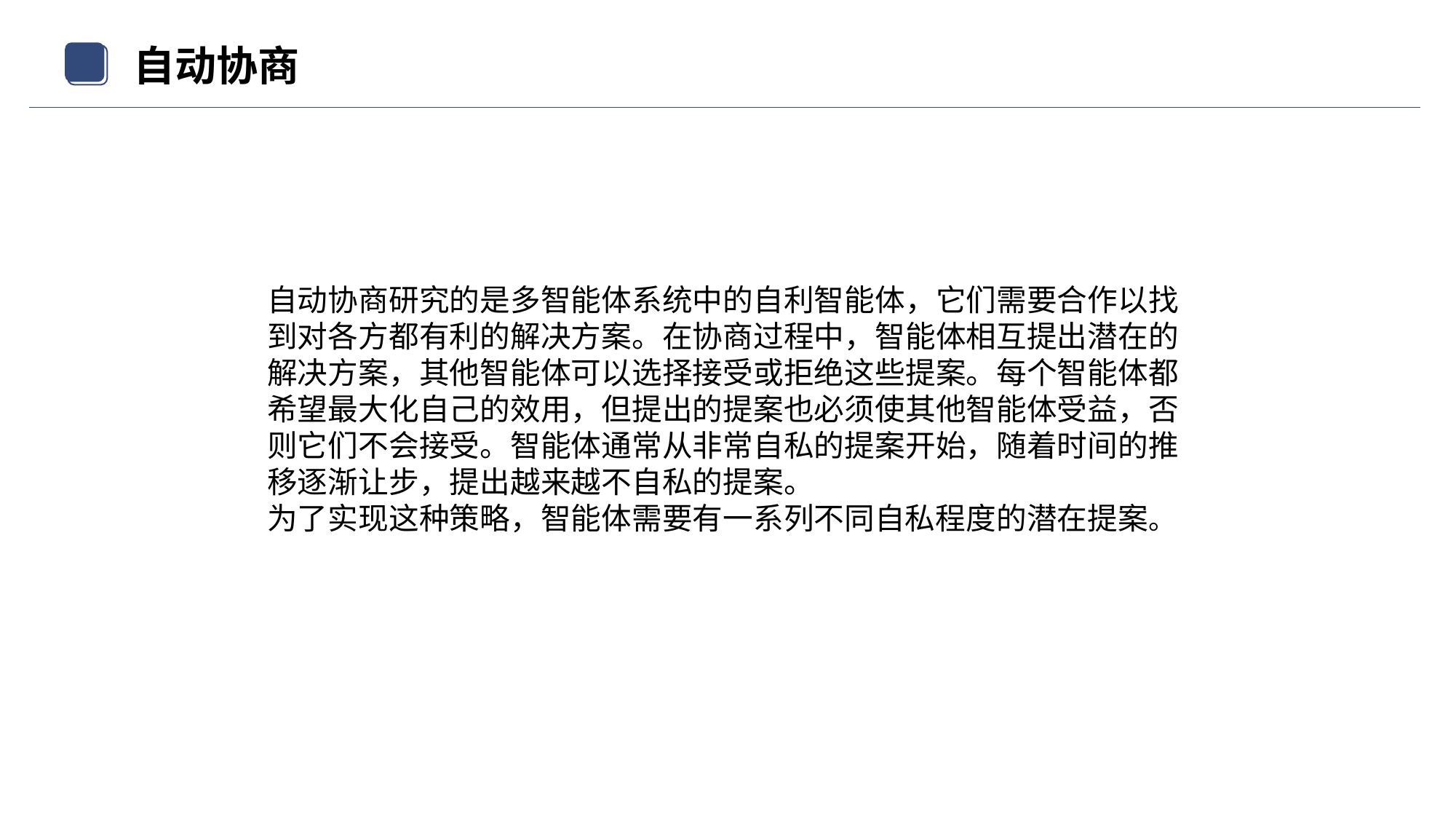

自动协商
自动协商研究的是多智能体系统中的自利智能体，它们需要合作以找到对各方都有利的解决方案。在协商过程中，智能体相互提出潜在的解决方案，其他智能体可以选择接受或拒绝这些提案。每个智能体都希望最大化自己的效用，但提出的提案也必须使其他智能体受益，否则它们不会接受。智能体通常从非常自私的提案开始，随着时间的推移逐渐让步，提出越来越不自私的提案。
为了实现这种策略，智能体需要有一系列不同自私程度的潜在提案。